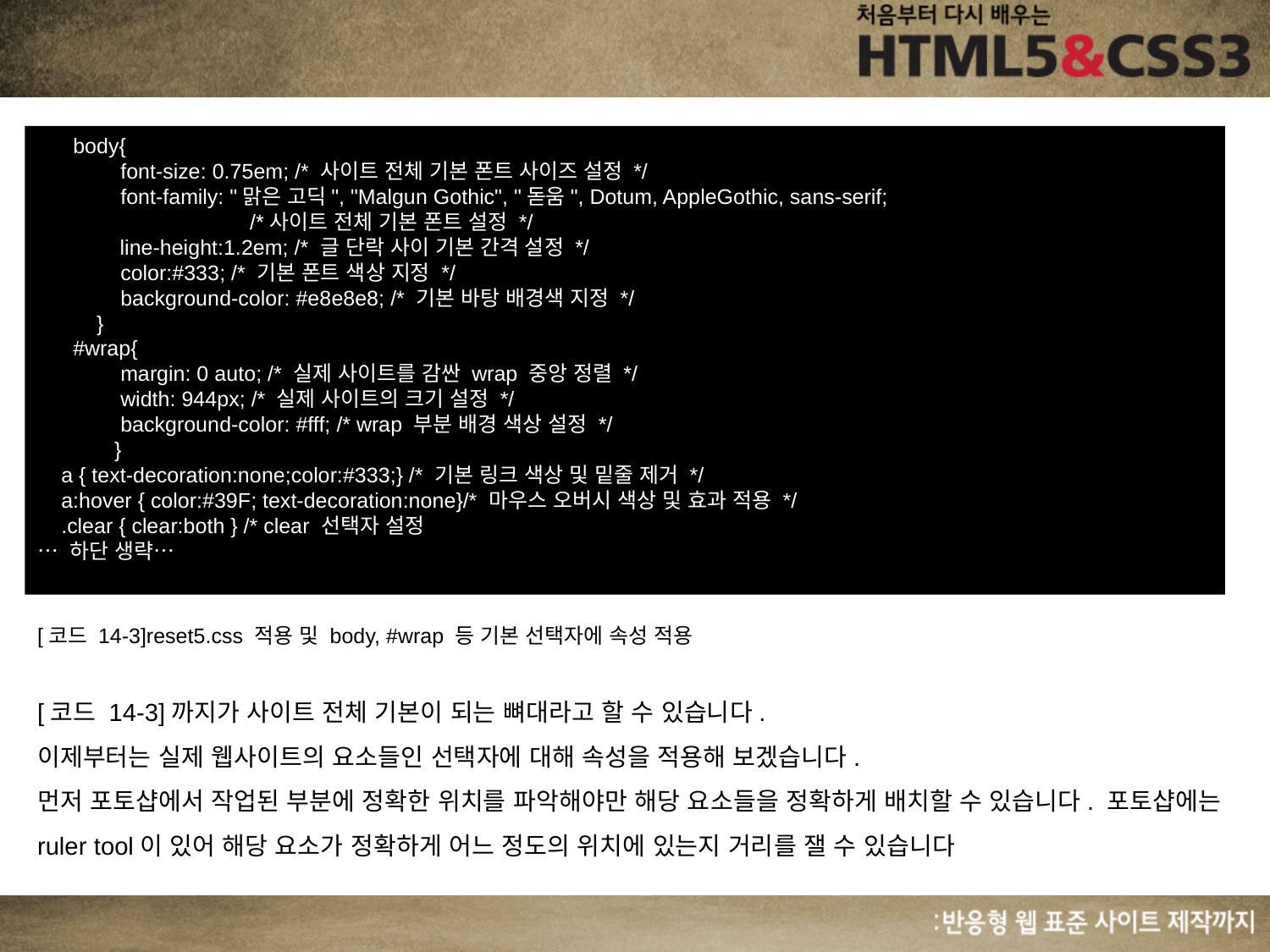

body{
              font-size: 0.75em; /* 사이트 전체 기본 폰트 사이즈 설정 */
              font-family: "맑은 고딕", "Malgun Gothic", "돋움", Dotum, AppleGothic, sans-serif;
                                    /*사이트 전체 기본 폰트 설정 */
              line-height:1.2em; /* 글 단락 사이 기본 간격 설정 */
              color:#333; /* 기본 폰트 색상 지정 */
              background-color: #e8e8e8; /* 기본 바탕 배경색 지정 */
          }
      #wrap{
              margin: 0 auto; /* 실제 사이트를 감싼 wrap 중앙 정렬 */
              width: 944px; /* 실제 사이트의 크기 설정 */
              background-color: #fff; /* wrap 부분 배경 색상 설정 */
             }
    a { text-decoration:none;color:#333;} /* 기본 링크 색상 및 밑줄 제거 */
    a:hover { color:#39F; text-decoration:none}/* 마우스 오버시 색상 및 효과 적용 */
    .clear { clear:both } /* clear 선택자 설정
… 하단 생략…

[코드 14-3]reset5.css 적용 및 body, #wrap 등 기본 선택자에 속성 적용
[코드 14-3]까지가 사이트 전체 기본이 되는 뼈대라고 할 수 있습니다.
이제부터는 실제 웹사이트의 요소들인 선택자에 대해 속성을 적용해 보겠습니다.
먼저 포토샵에서 작업된 부분에 정확한 위치를 파악해야만 해당 요소들을 정확하게 배치할 수 있습니다. 포토샵에는 ruler tool이 있어 해당 요소가 정확하게 어느 정도의 위치에 있는지 거리를 잴 수 있습니다